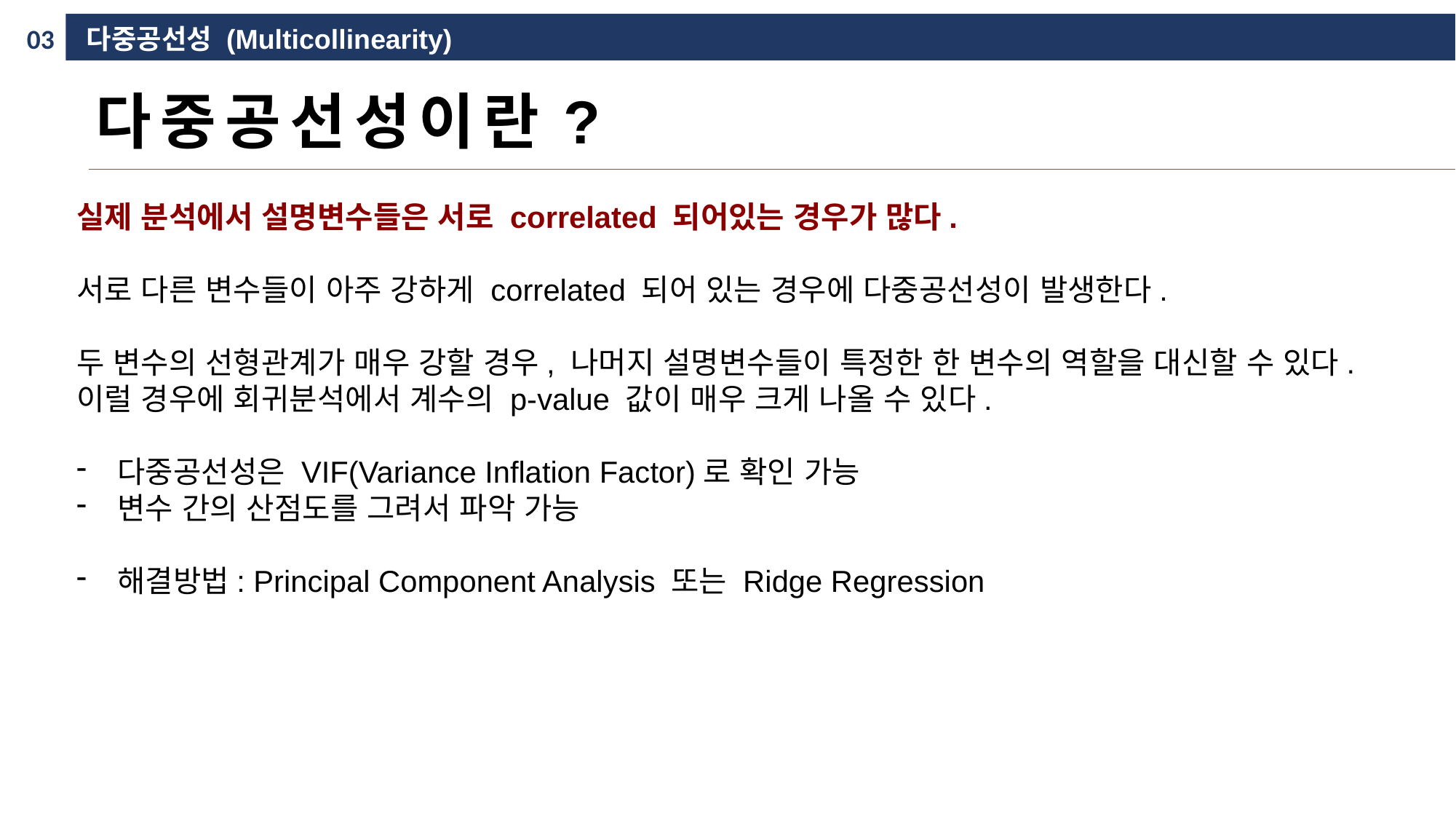

03
다중공선성 (Multicollinearity)
다중공선성이란?
실제 분석에서 설명변수들은 서로 correlated 되어있는 경우가 많다.

서로 다른 변수들이 아주 강하게 correlated 되어 있는 경우에 다중공선성이 발생한다.

두 변수의 선형관계가 매우 강할 경우, 나머지 설명변수들이 특정한 한 변수의 역할을 대신할 수 있다.
이럴 경우에 회귀분석에서 계수의 p-value 값이 매우 크게 나올 수 있다.

다중공선성은 VIF(Variance Inflation Factor)로 확인 가능
변수 간의 산점도를 그려서 파악 가능

해결방법: Principal Component Analysis 또는 Ridge Regression